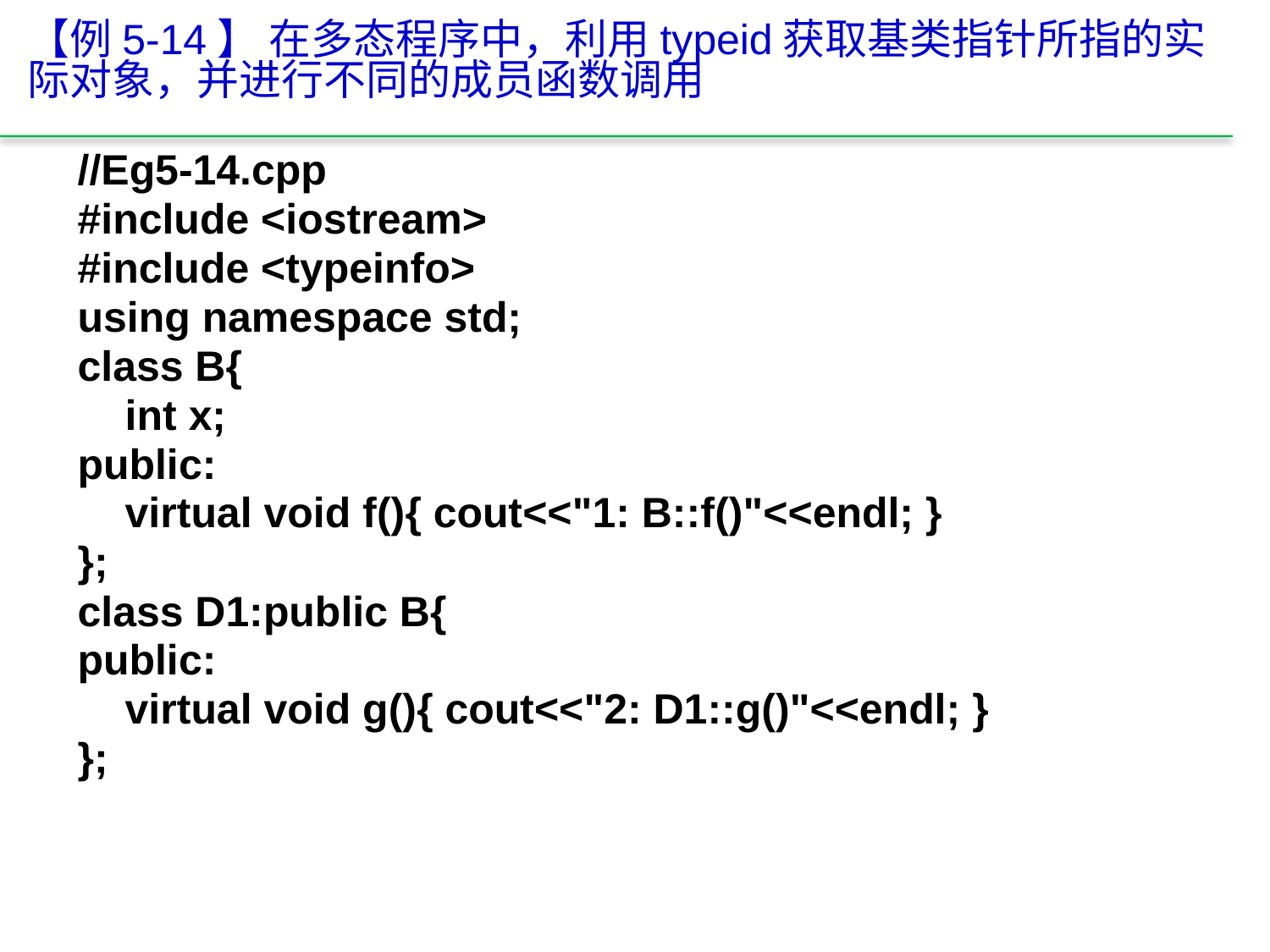

【例5-14】 在多态程序中，利用typeid获取基类指针所指的实际对象，并进行不同的成员函数调用
//Eg5-14.cpp
#include <iostream>
#include <typeinfo>
using namespace std;
class B{
    int x;
public:
    virtual void f(){ cout<<"1: B::f()"<<endl; }
};
class D1:public B{
public:
    virtual void g(){ cout<<"2: D1::g()"<<endl; }
};